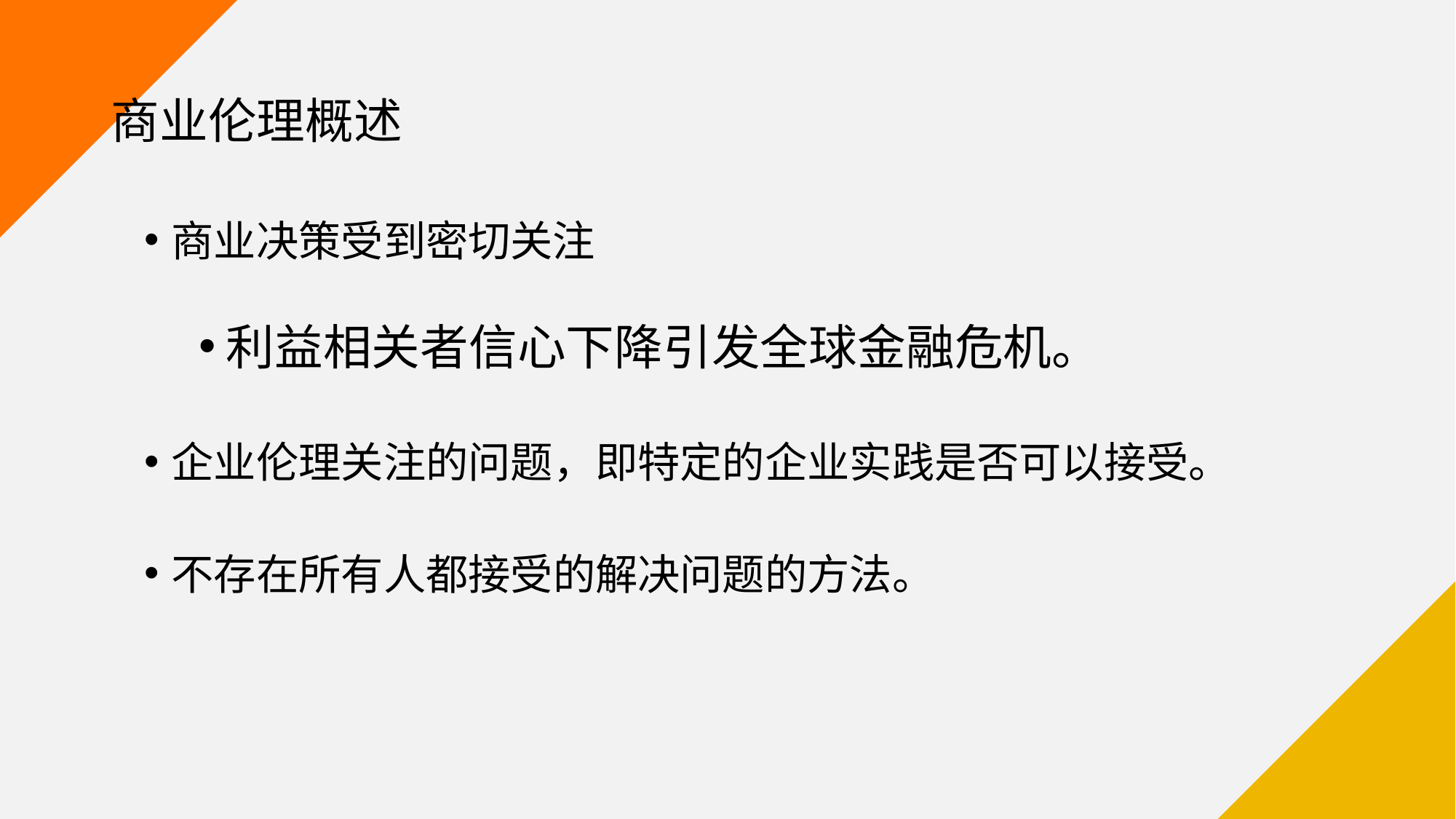

# 商业伦理概述
商业决策受到密切关注

利益相关者信心下降引发全球金融危机。

企业伦理关注的问题，即特定的企业实践是否可以接受。

不存在所有人都接受的解决问题的方法。